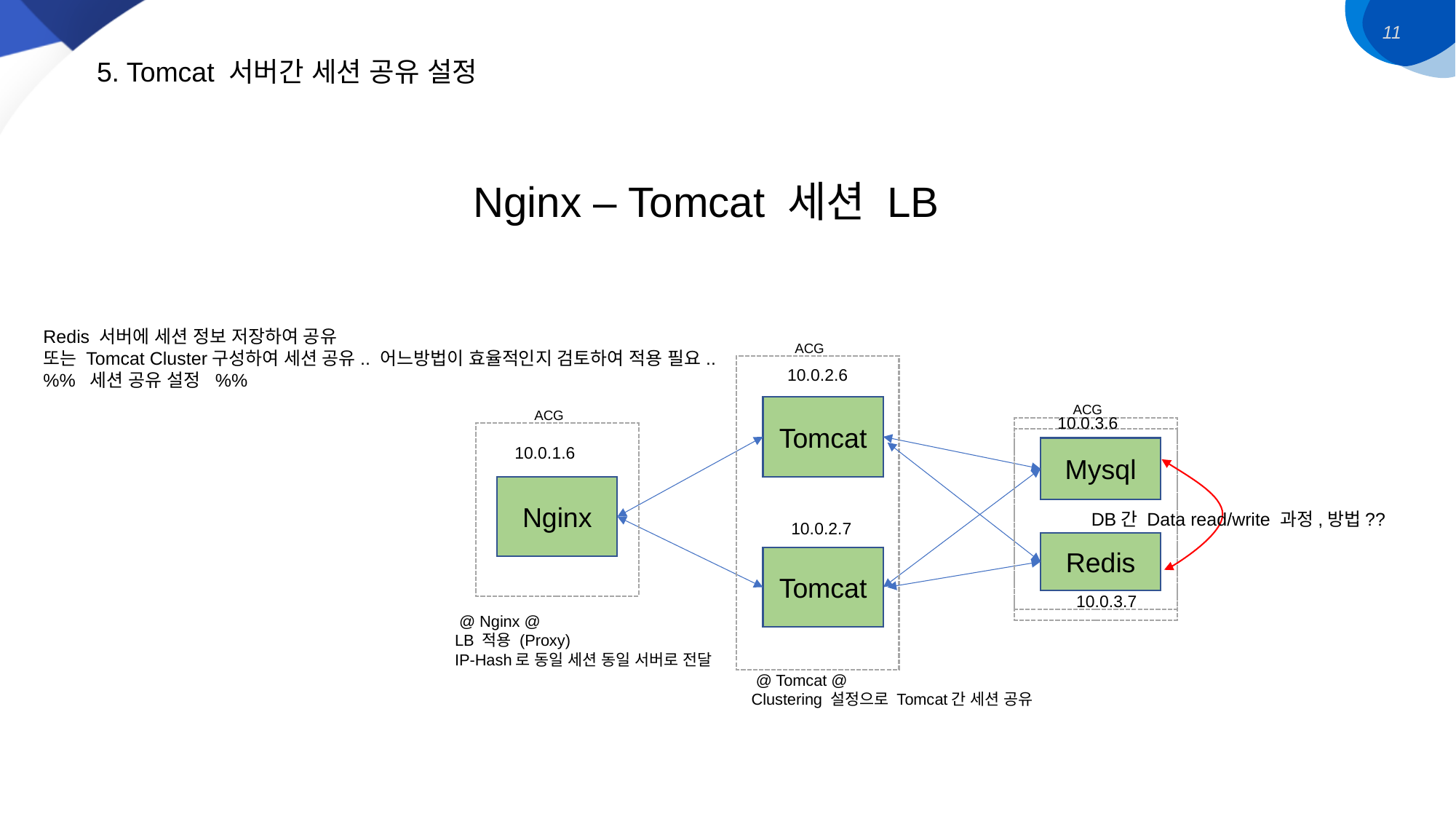

11
5. Tomcat 서버간 세션 공유 설정
Nginx – Tomcat 세션 LB
Redis 서버에 세션 정보 저장하여 공유
또는 Tomcat Cluster구성하여 세션 공유.. 어느방법이 효율적인지 검토하여 적용 필요..
%%  세션 공유 설정  %%
ACG

10.0.2.6
ACG
Tomcat
ACG
10.0.3.6

10.0.1.6
Mysql

Nginx
DB간 Data read/write 과정,방법??
10.0.2.7
Redis
Tomcat
10.0.3.7
 @ Nginx @
LB 적용 (Proxy)
IP-Hash로 동일 세션 동일 서버로 전달
 @ Tomcat @
Clustering 설정으로 Tomcat간 세션 공유